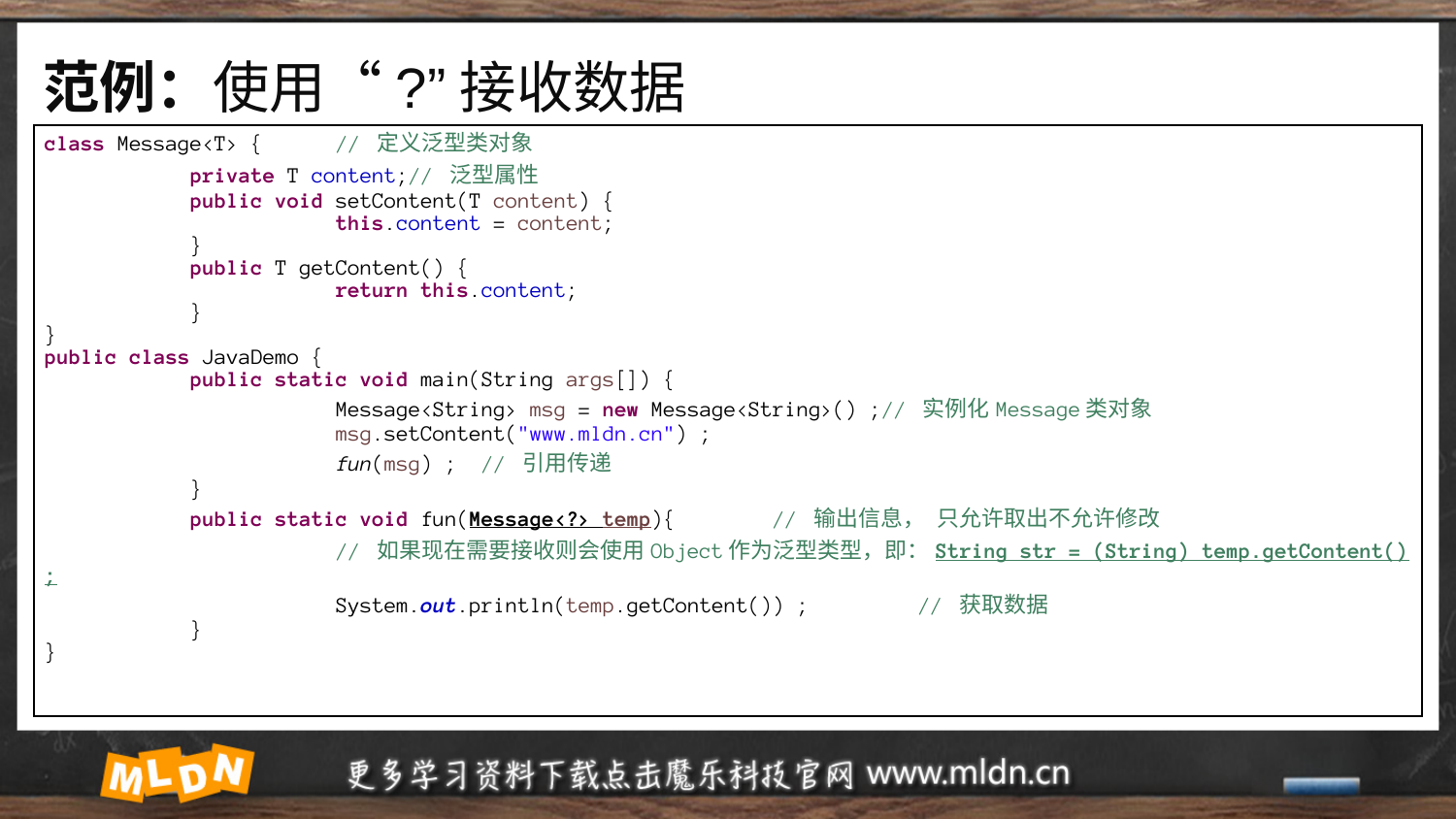

# 范例：使用“?”接收数据
| class Message<T> { // 定义泛型类对象 private T content;// 泛型属性 public void setContent(T content) { this.content = content; } public T getContent() { return this.content; } } public class JavaDemo { public static void main(String args[]) { Message<String> msg = new Message<String>() ;// 实例化Message类对象 msg.setContent("www.mldn.cn") ; fun(msg) ; // 引用传递 } public static void fun(Message<?> temp){ // 输出信息， 只允许取出不允许修改 // 如果现在需要接收则会使用Object作为泛型类型，即：String str = (String) temp.getContent() ; System.out.println(temp.getContent()) ; // 获取数据 } } |
| --- |